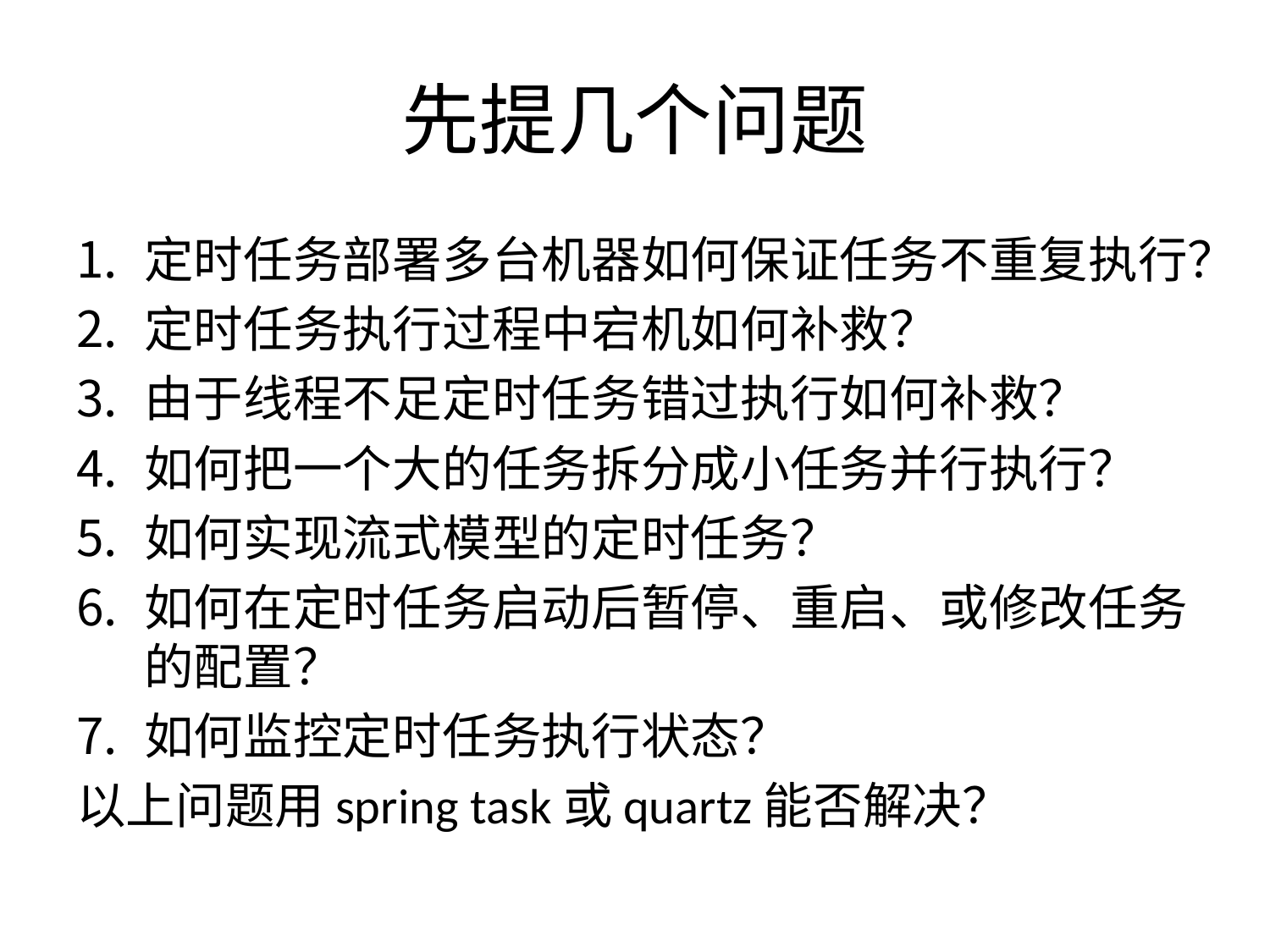

# 先提几个问题
定时任务部署多台机器如何保证任务不重复执行？
定时任务执行过程中宕机如何补救？
由于线程不足定时任务错过执行如何补救？
如何把一个大的任务拆分成小任务并行执行？
如何实现流式模型的定时任务？
如何在定时任务启动后暂停、重启、或修改任务的配置？
如何监控定时任务执行状态？
以上问题用spring task或quartz能否解决？